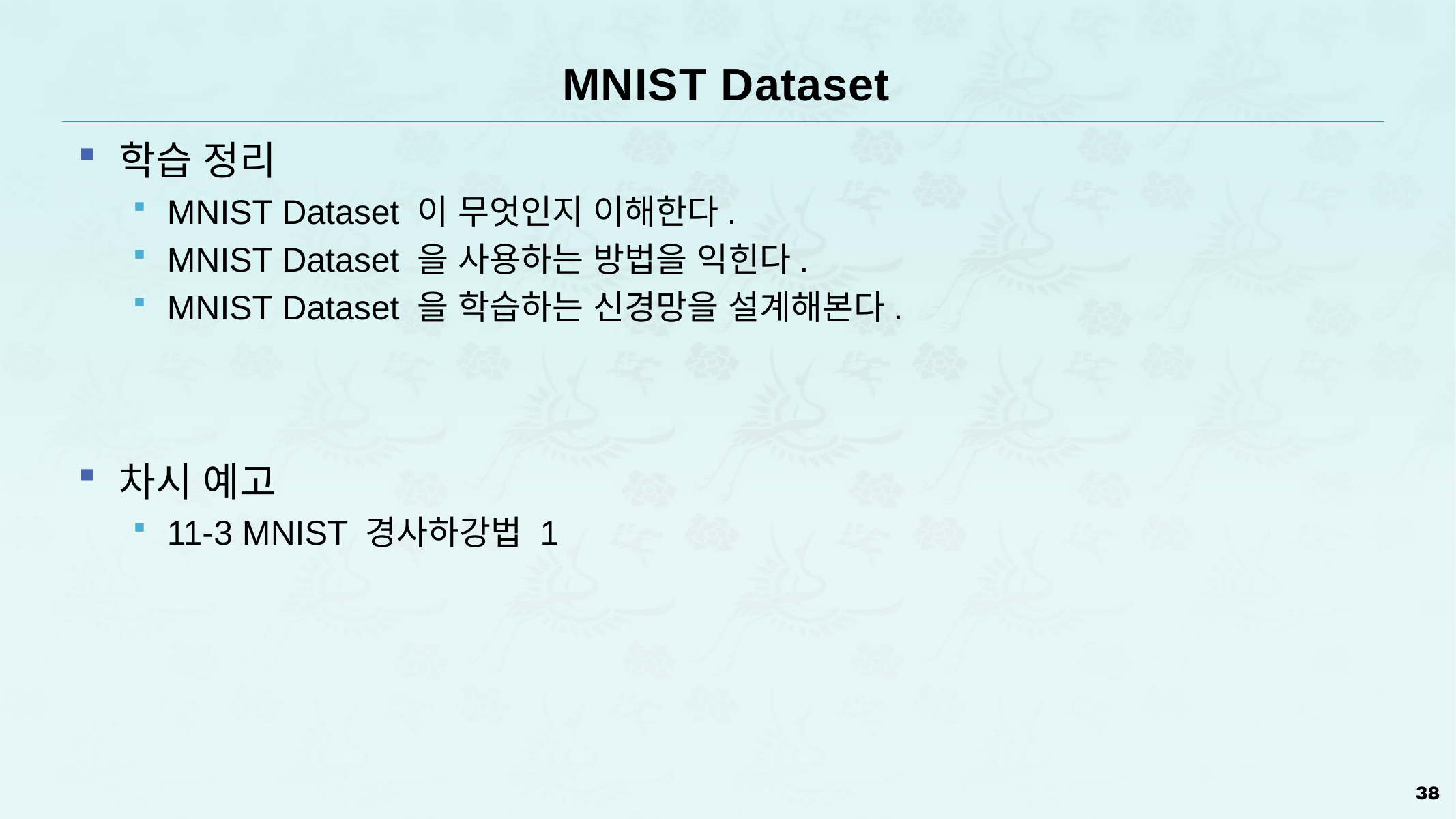

# MNIST Dataset
학습 정리
MNIST Dataset 이 무엇인지 이해한다.
MNIST Dataset 을 사용하는 방법을 익힌다.
MNIST Dataset 을 학습하는 신경망을 설계해본다.

차시 예고
11-3 MNIST 경사하강법 1

38